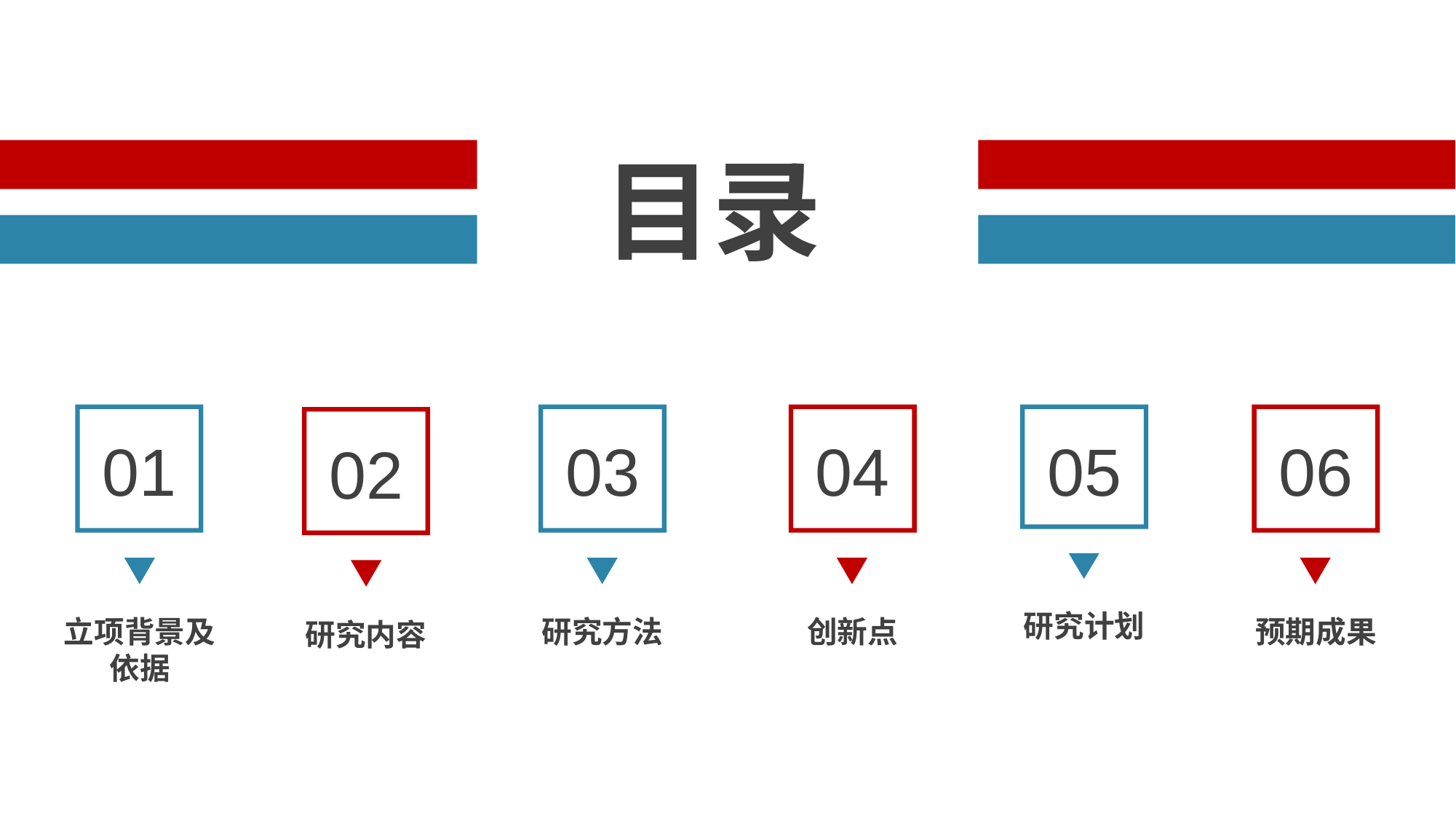

目录

01

立项背景及依据

03

研究方法

05

研究计划

04

创新点

06

预期成果

02

研究内容